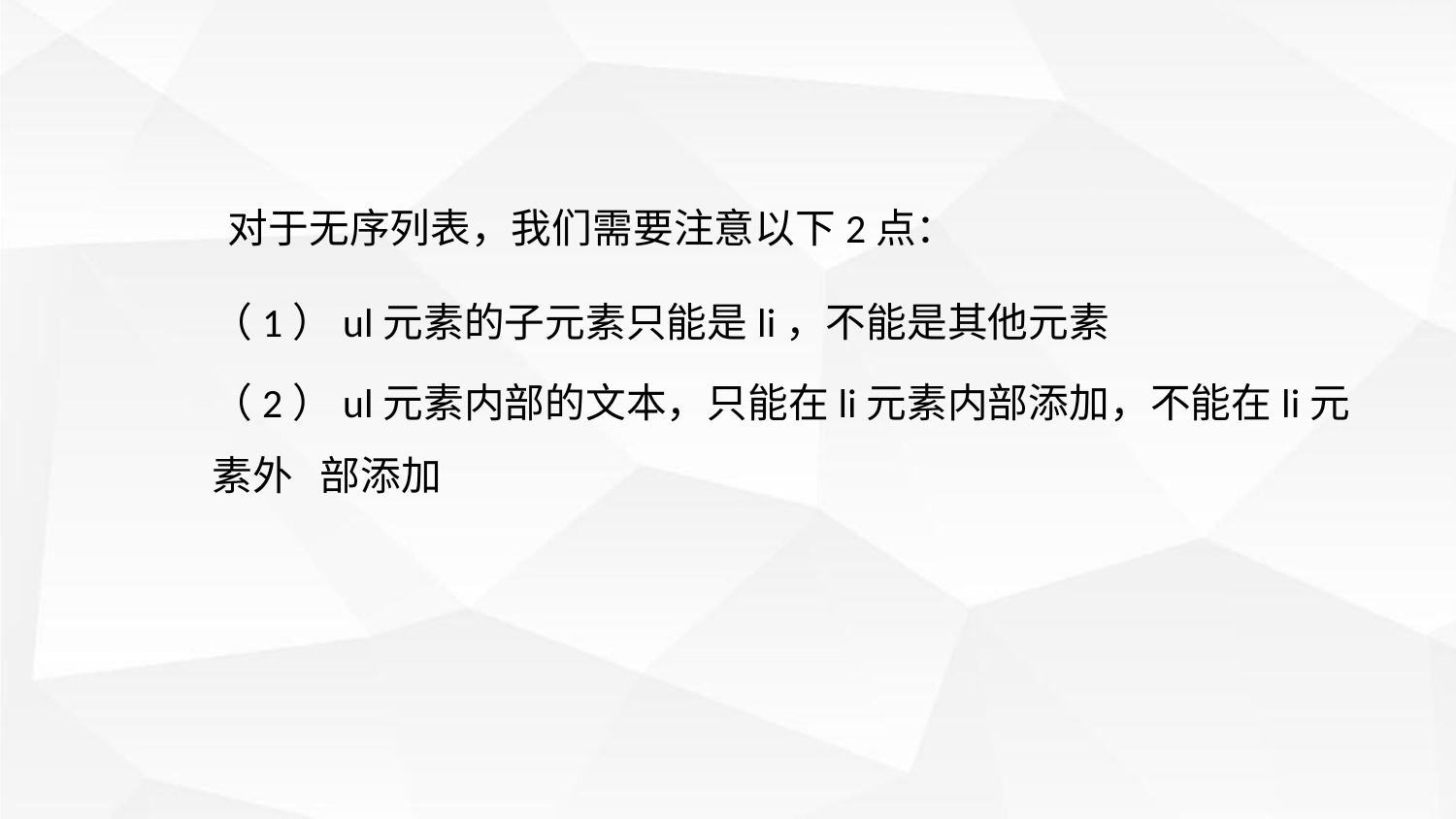

对于无序列表，我们需要注意以下2点：
（1）ul元素的子元素只能是li，不能是其他元素
（2）ul元素内部的文本，只能在li元素内部添加，不能在li元素外   部添加